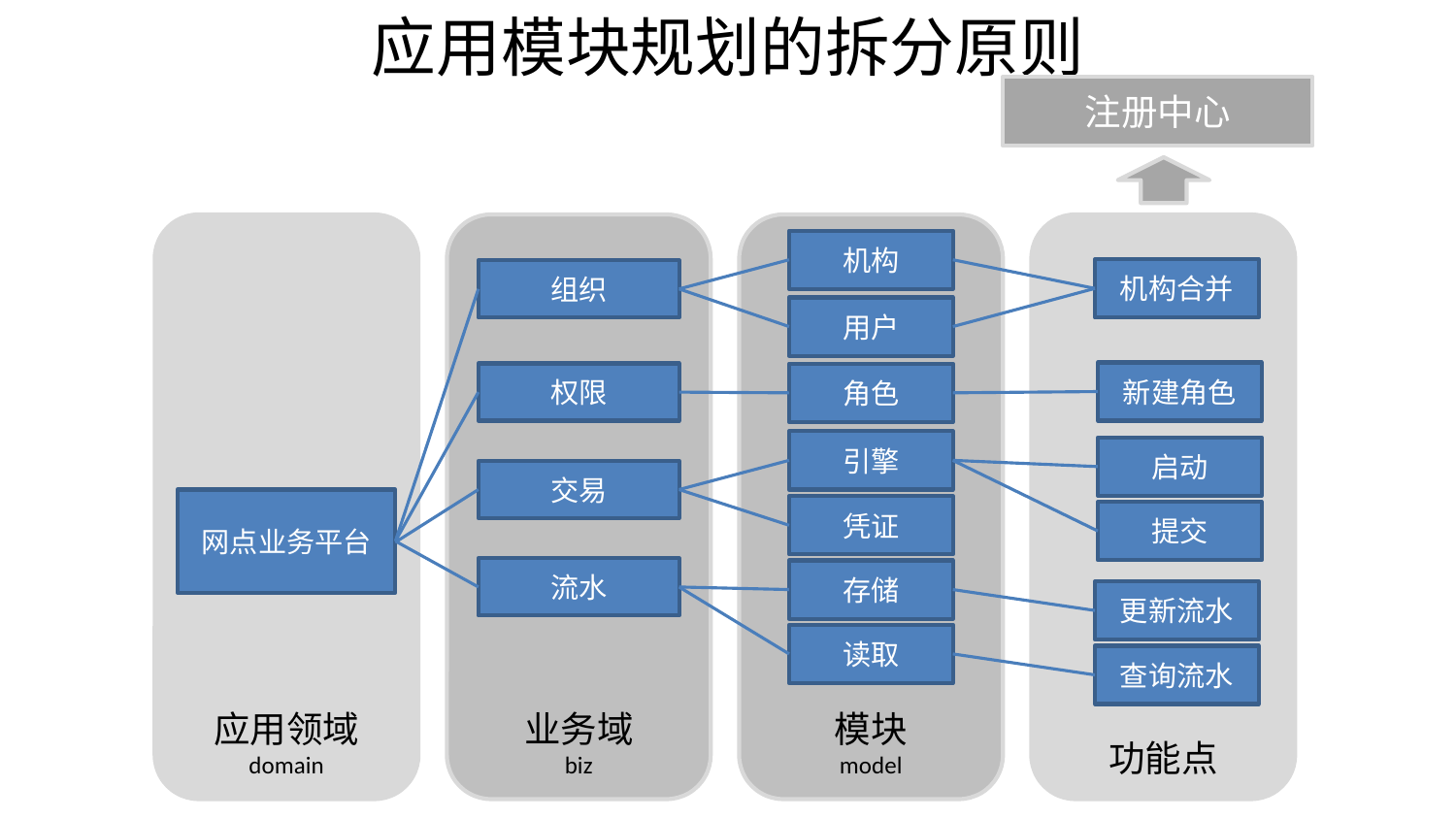

应用模块规划的拆分原则
注册中心

应用领域
domain
业务域
biz
模块
model
功能点
机构
机构合并
组织
用户
新建角色
权限
角色
引擎
启动
交易
网点业务平台
凭证
提交
流水
存储
更新流水
读取
查询流水